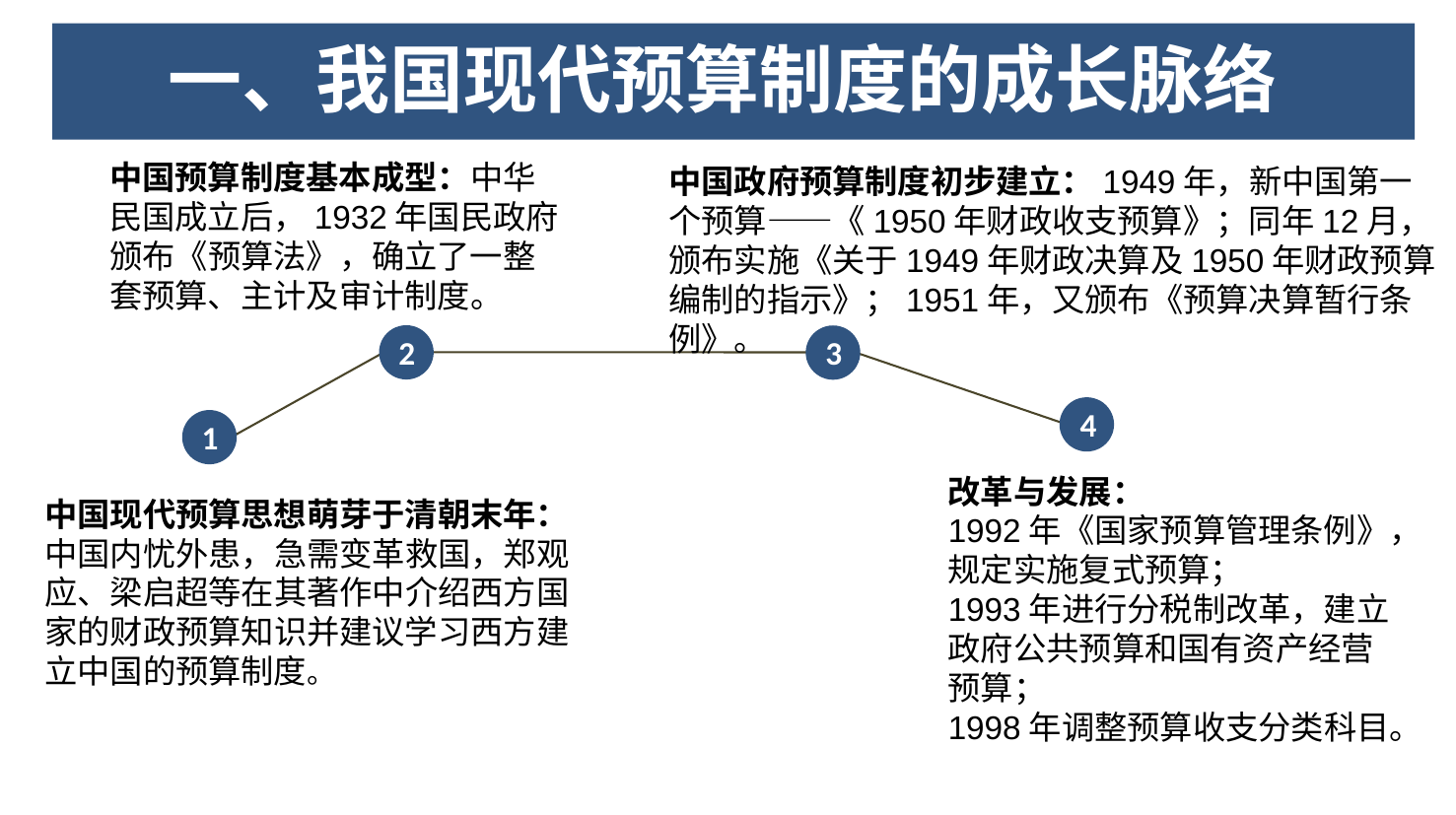

一、我国现代预算制度的成长脉络
中国预算制度基本成型：中华民国成立后，1932年国民政府颁布《预算法》，确立了一整套预算、主计及审计制度。
中国政府预算制度初步建立：1949年，新中国第一个预算——《1950年财政收支预算》；同年12月，颁布实施《关于1949年财政决算及1950年财政预算编制的指示》；1951年，又颁布《预算决算暂行条例》。
2

3

4

1

改革与发展：
1992年《国家预算管理条例》，规定实施复式预算；
1993年进行分税制改革，建立政府公共预算和国有资产经营预算；
1998年调整预算收支分类科目。
中国现代预算思想萌芽于清朝末年：中国内忧外患，急需变革救国，郑观应、梁启超等在其著作中介绍西方国家的财政预算知识并建议学习西方建立中国的预算制度。